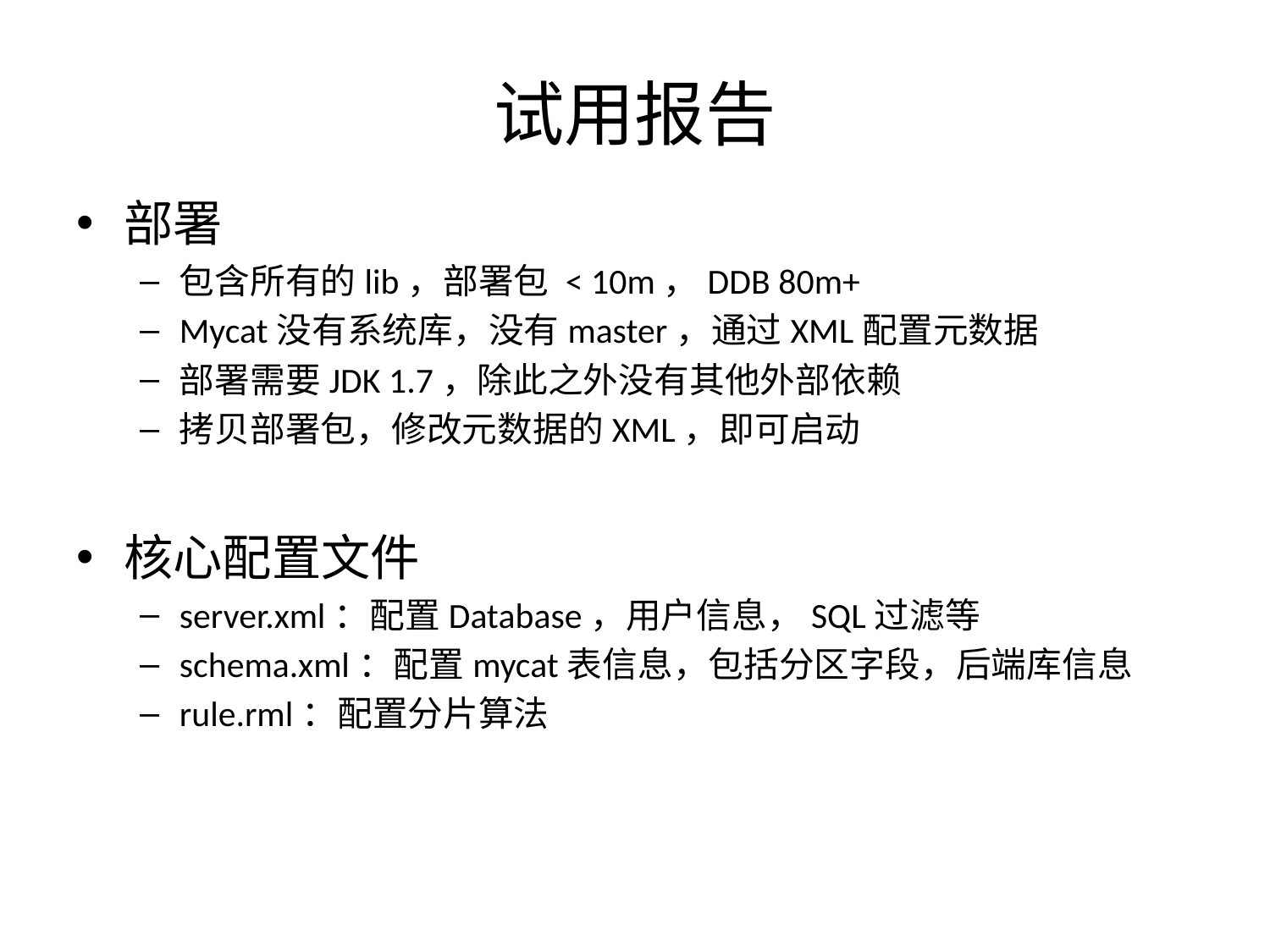

# 试用报告

部署
包含所有的lib，部署包 < 10m，DDB 80m+
Mycat没有系统库，没有master，通过XML配置元数据
部署需要JDK 1.7，除此之外没有其他外部依赖
拷贝部署包，修改元数据的XML，即可启动

核心配置文件
server.xml：配置Database，用户信息，SQL过滤等
schema.xml：配置mycat表信息，包括分区字段，后端库信息
rule.rml：配置分片算法